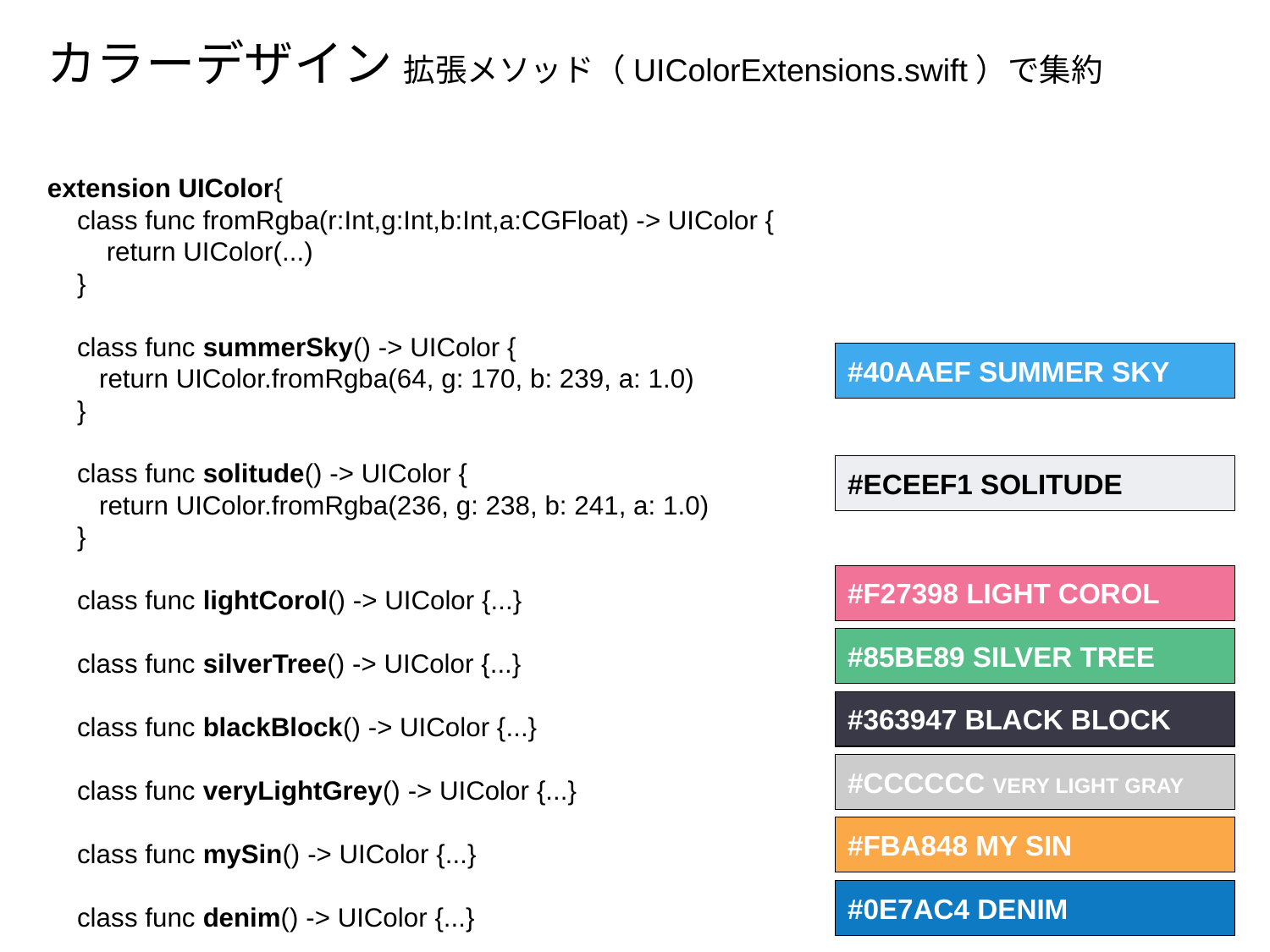

カラーデザイン 拡張メソッド（UIColorExtensions.swift）で集約
extension UIColor{
    class func fromRgba(r:Int,g:Int,b:Int,a:CGFloat) -> UIColor {
        return UIColor(...)
    }

    class func summerSky() -> UIColor {
       return UIColor.fromRgba(64, g: 170, b: 239, a: 1.0)
    }

    class func solitude() -> UIColor {
       return UIColor.fromRgba(236, g: 238, b: 241, a: 1.0)
    }

    class func lightCorol() -> UIColor {...}

    class func silverTree() -> UIColor {...}

    class func blackBlock() -> UIColor {...}

    class func veryLightGrey() -> UIColor {...}

    class func mySin() -> UIColor {...}

    class func denim() -> UIColor {...}

#40AAEF SUMMER SKY
#ECEEF1 SOLITUDE
#F27398 LIGHT COROL
#85BE89 SILVER TREE
#363947 BLACK BLOCK
#CCCCCC VERY LIGHT GRAY
#FBA848 MY SIN
#0E7AC4 DENIM